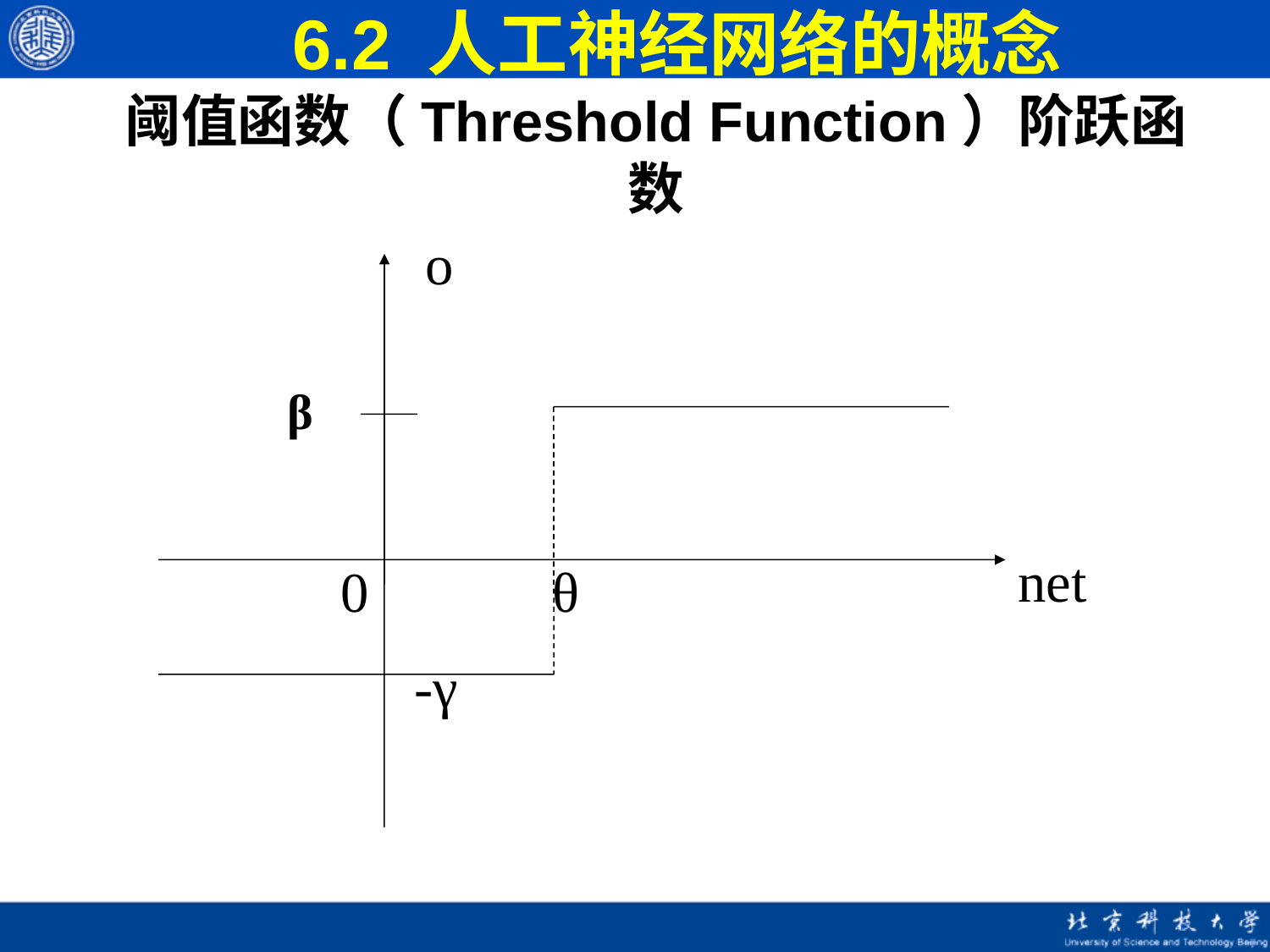

6.2 人工神经网络的概念
# 阈值函数（Threshold Function）阶跃函数
o

β
net
0
θ
-γ